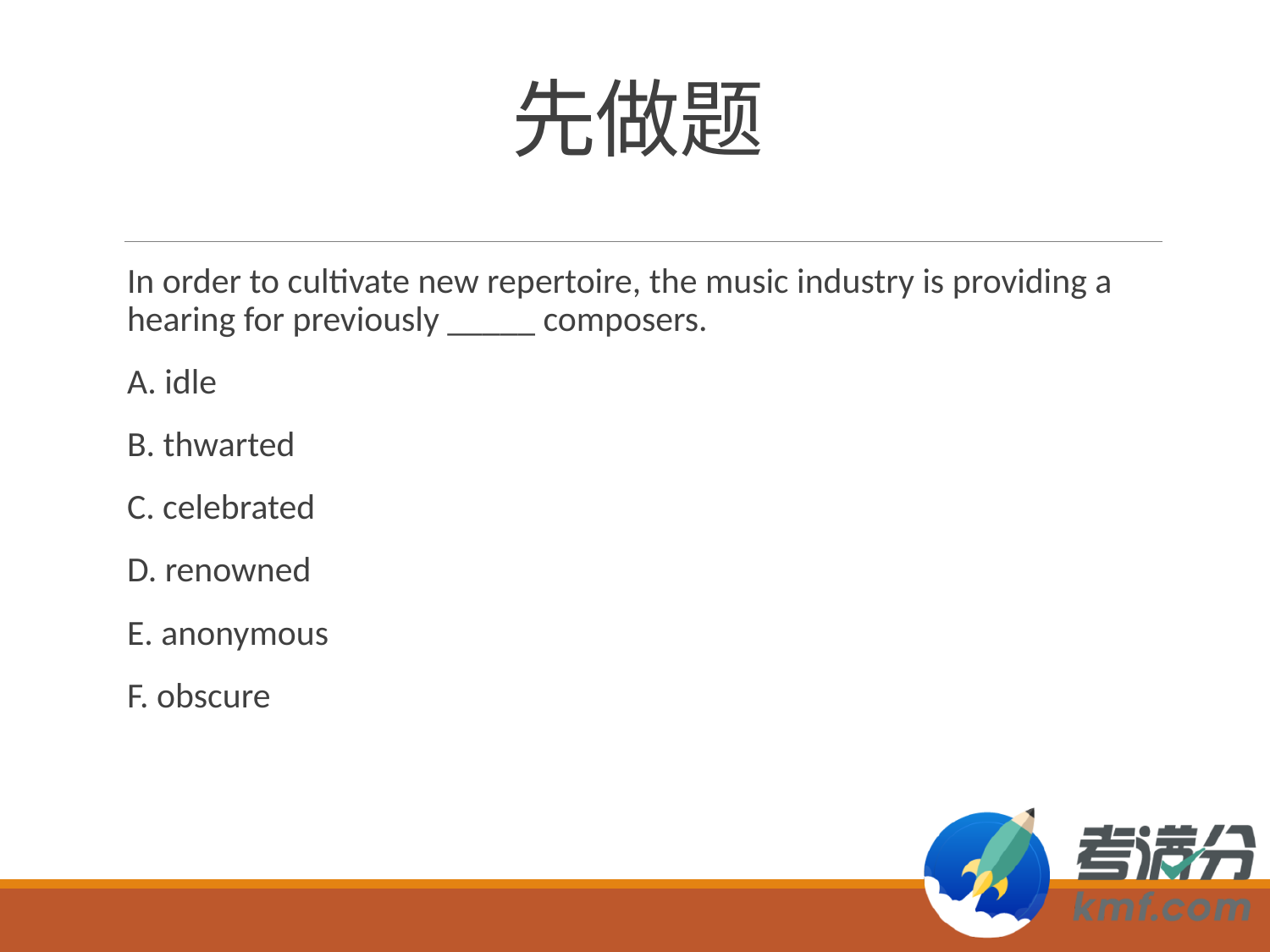

# 先做题
In order to cultivate new repertoire, the music industry is providing a hearing for previously _____ composers.
A. idle
B. thwarted
C. celebrated
D. renowned
E. anonymous
F. obscure